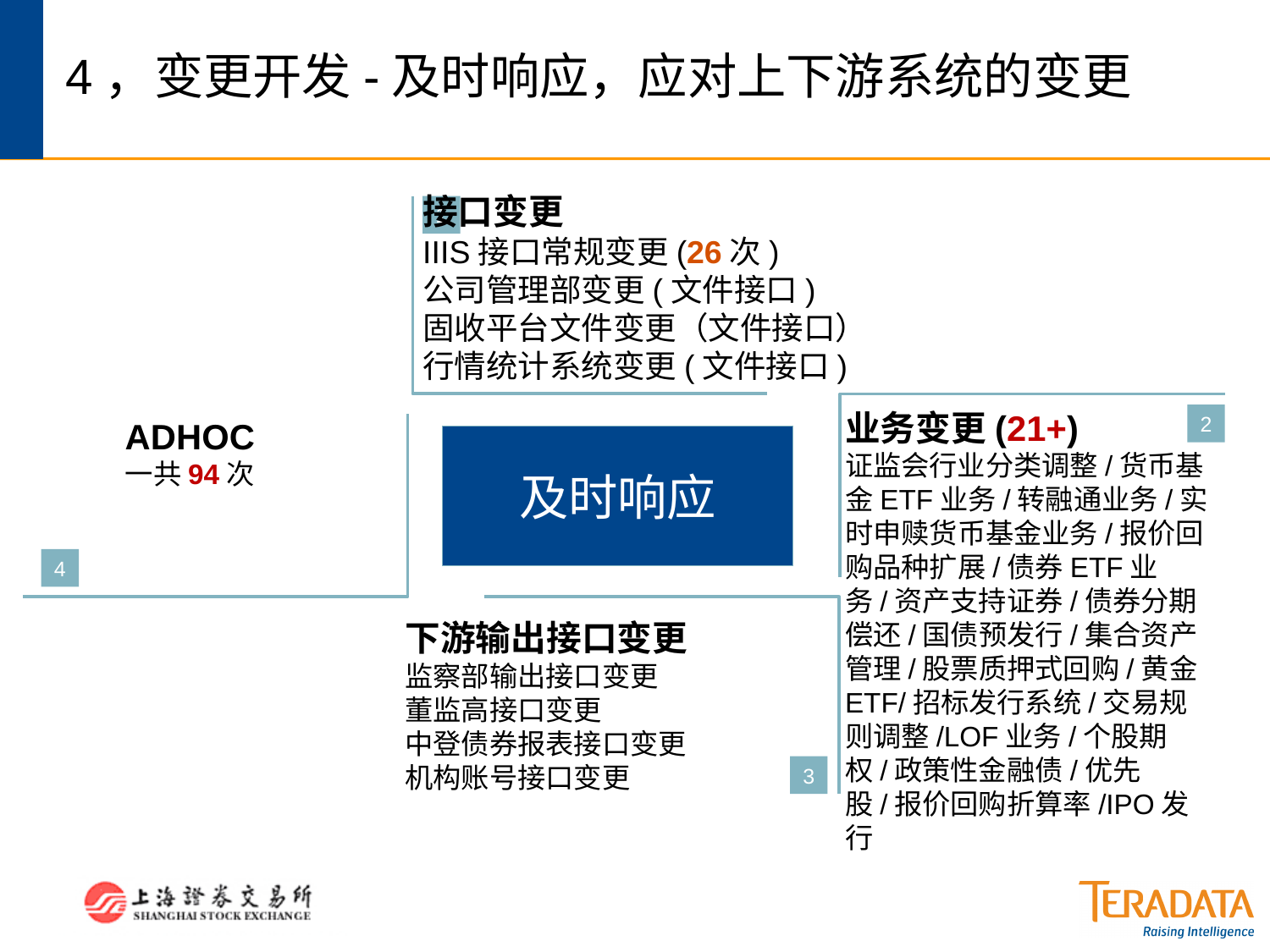

# 4，变更开发-及时响应，应对上下游系统的变更
接口变更
IIIS接口常规变更(26次)
公司管理部变更(文件接口)
固收平台文件变更（文件接口）
行情统计系统变更(文件接口)

1

2
ADHOC
一共94次

业务变更(21+)
证监会行业分类调整/货币基金ETF业务/转融通业务/实时申赎货币基金业务/报价回购品种扩展/债券ETF业务/资产支持证券/债券分期偿还/国债预发行/集合资产管理/股票质押式回购/黄金ETF/招标发行系统/交易规则调整/LOF业务/个股期权/政策性金融债/优先股/报价回购折算率/IPO发行
及时响应
4

下游输出接口变更
监察部输出接口变更
董监高接口变更
中登债券报表接口变更
机构账号接口变更
3